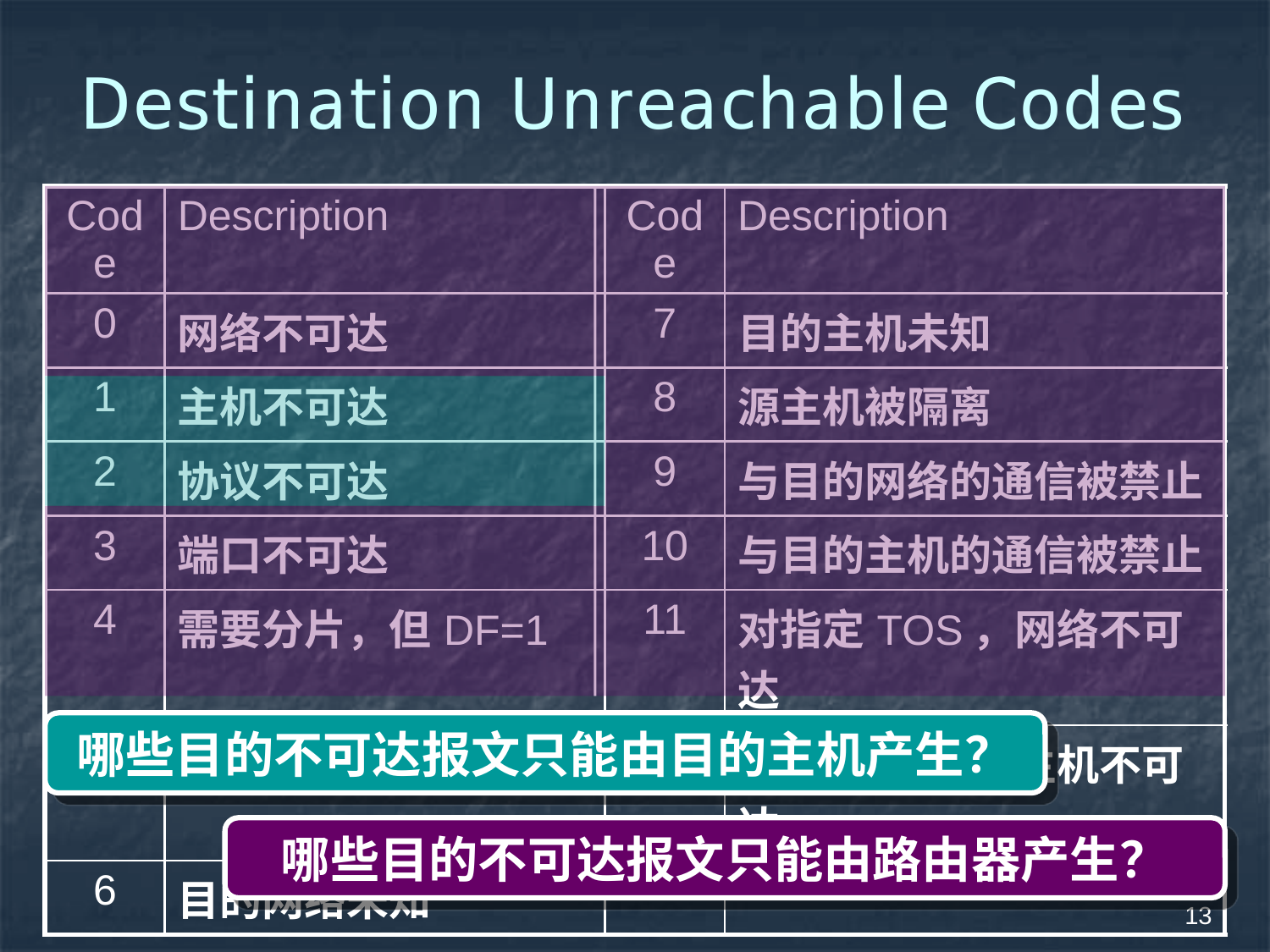

# Destination Unreachable Codes
| Code | Description | Code | Description |
| --- | --- | --- | --- |
| 0 | 网络不可达 | 7 | 目的主机未知 |
| 1 | 主机不可达 | 8 | 源主机被隔离 |
| 2 | 协议不可达 | 9 | 与目的网络的通信被禁止 |
| 3 | 端口不可达 | 10 | 与目的主机的通信被禁止 |
| 4 | 需要分片，但DF=1 | 11 | 对指定TOS，网络不可达 |
| 5 | 源路由失败 | 12 | 对指定TOS，主机不可达 |
| 6 | 目的网络未知 |  |  |

哪些目的不可达报文只能由目的主机产生？
哪些目的不可达报文只能由路由器产生？
13